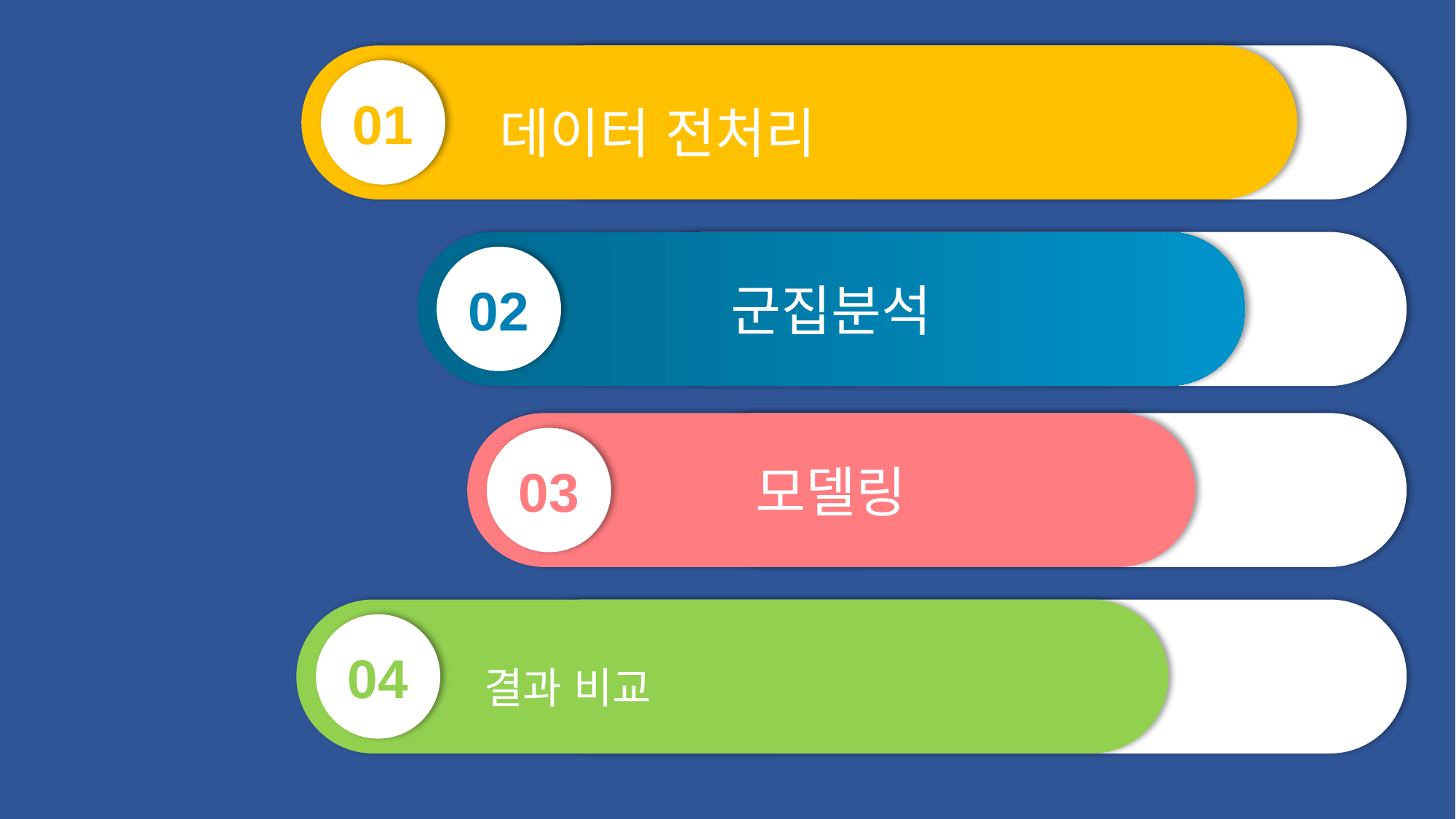

01
데이터 전처리
군집분석

02
모델링

03

04
결과 비교